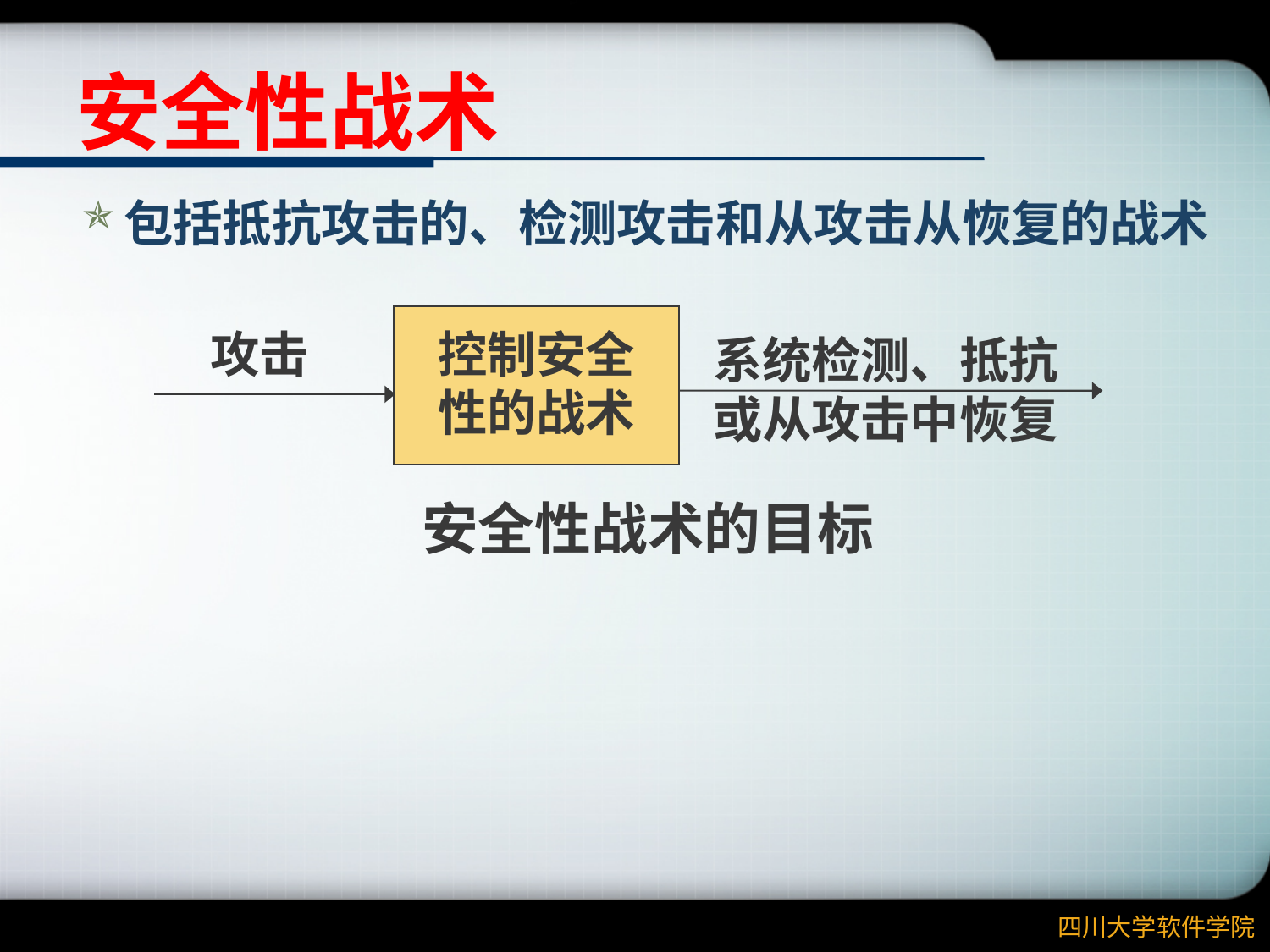

# 安全性战术
包括抵抗攻击的、检测攻击和从攻击从恢复的战术

控制安全性的战术
攻击
系统检测、抵抗或从攻击中恢复

安全性战术的目标